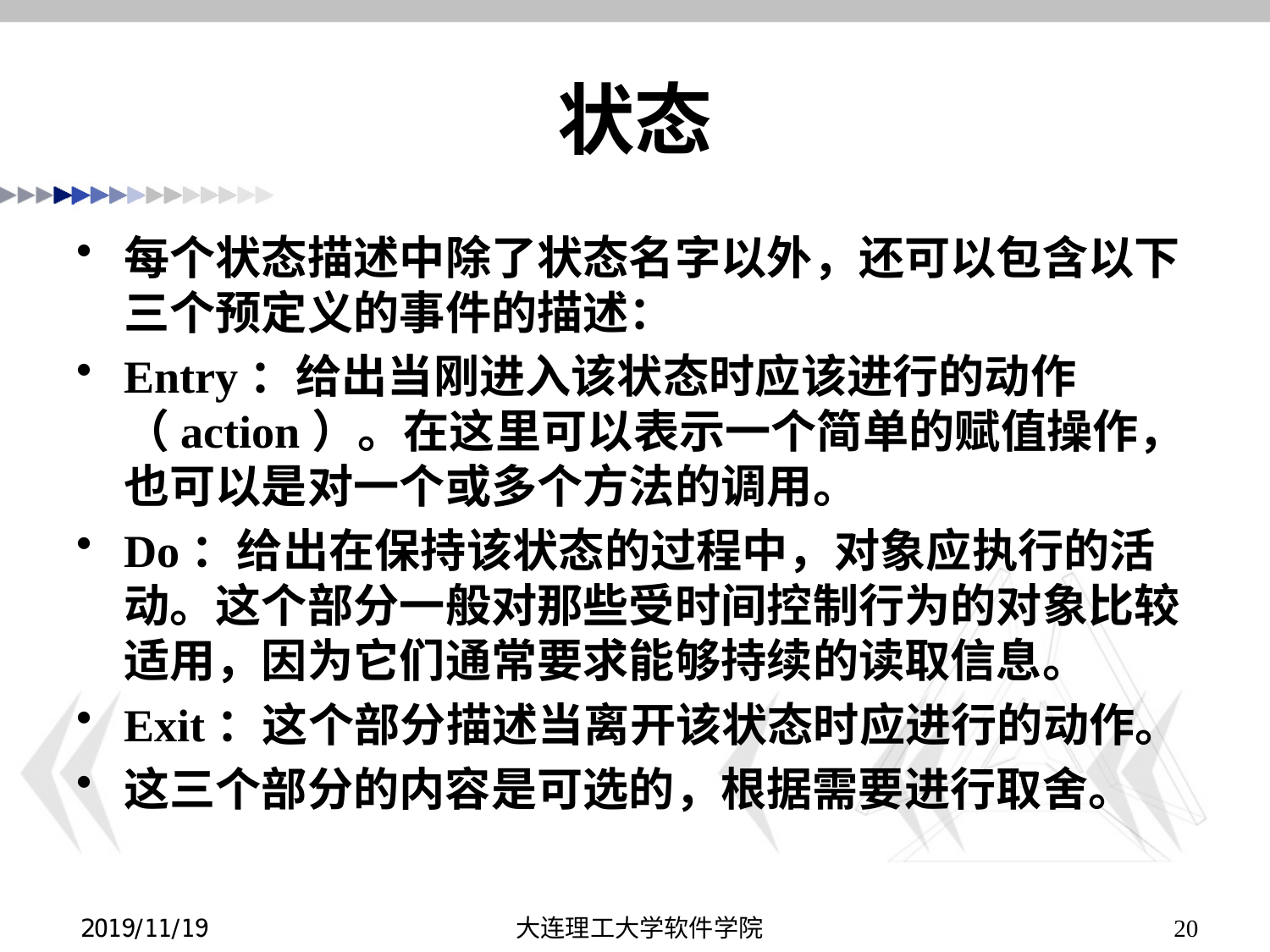

# 状态
每个状态描述中除了状态名字以外，还可以包含以下三个预定义的事件的描述：
Entry：给出当刚进入该状态时应该进行的动作（action）。在这里可以表示一个简单的赋值操作，也可以是对一个或多个方法的调用。
Do：给出在保持该状态的过程中，对象应执行的活动。这个部分一般对那些受时间控制行为的对象比较适用，因为它们通常要求能够持续的读取信息。
Exit：这个部分描述当离开该状态时应进行的动作。
这三个部分的内容是可选的，根据需要进行取舍。
2019/11/19
大连理工大学软件学院
20